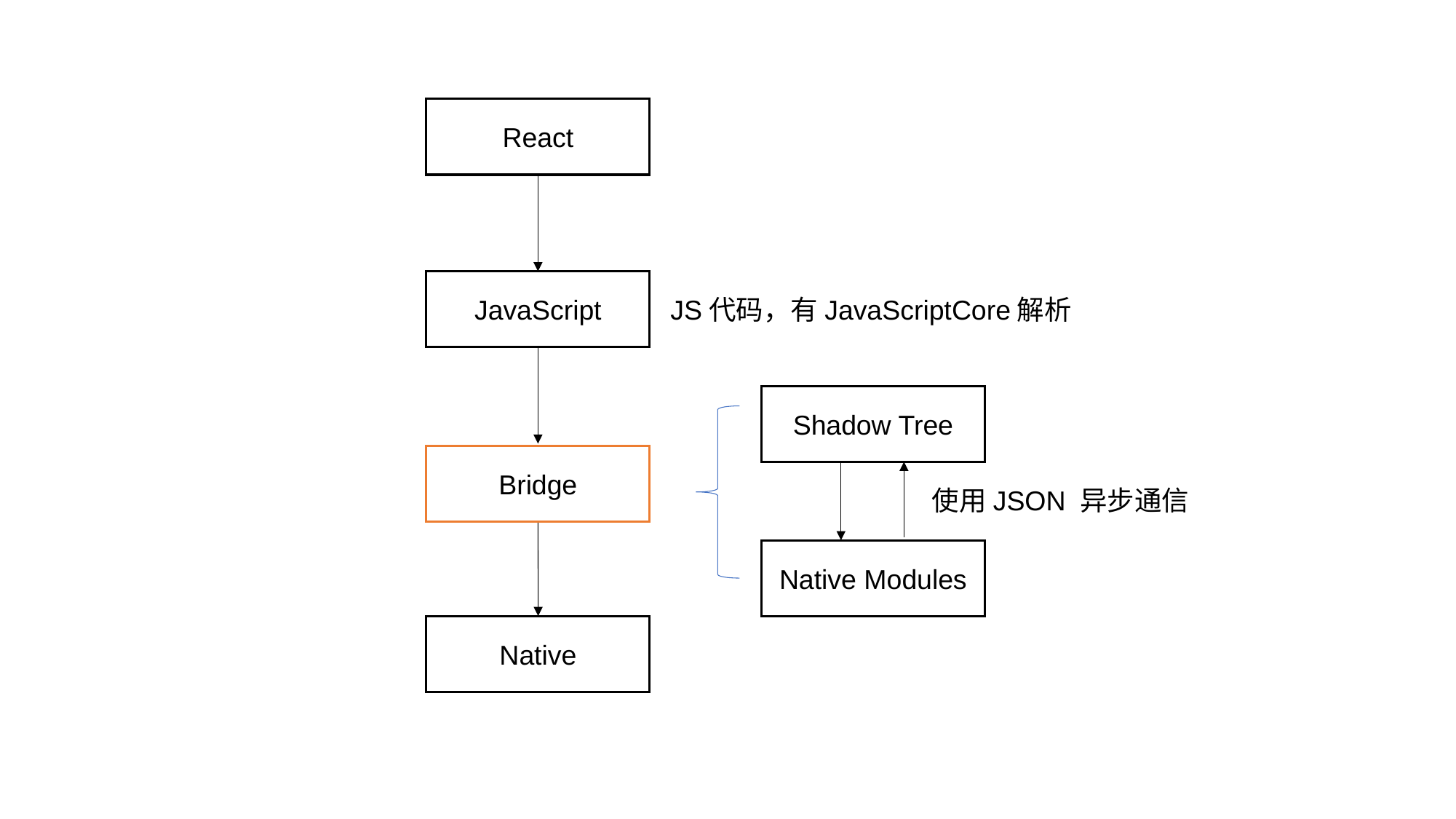

React
JavaScript
JS代码，有JavaScriptCore解析
Shadow Tree

Bridge
使用JSON 异步通信
Native Modules
Native